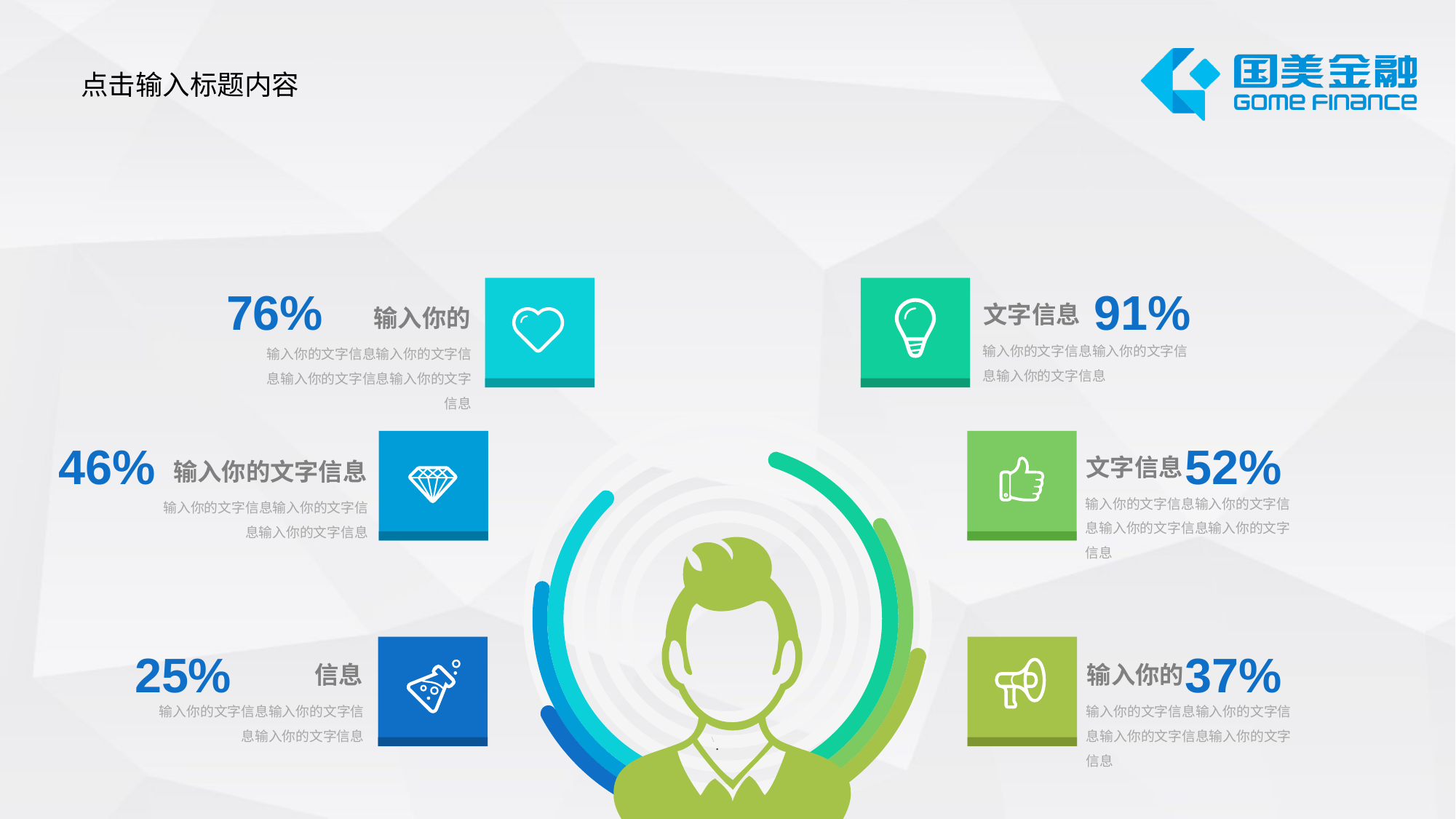

点击输入标题内容
76%
91%

文字信息
输入你的文字信息输入你的文字信息输入你的文字信息
输入你的
输入你的文字信息输入你的文字信息输入你的文字信息输入你的文字信息

46%
52%

文字信息
输入你的文字信息输入你的文字信息输入你的文字信息输入你的文字信息
输入你的文字信息
输入你的文字信息输入你的文字信息输入你的文字信息

25%
37%

信息
输入你的文字信息输入你的文字信息输入你的文字信息
输入你的
输入你的文字信息输入你的文字信息输入你的文字信息输入你的文字信息